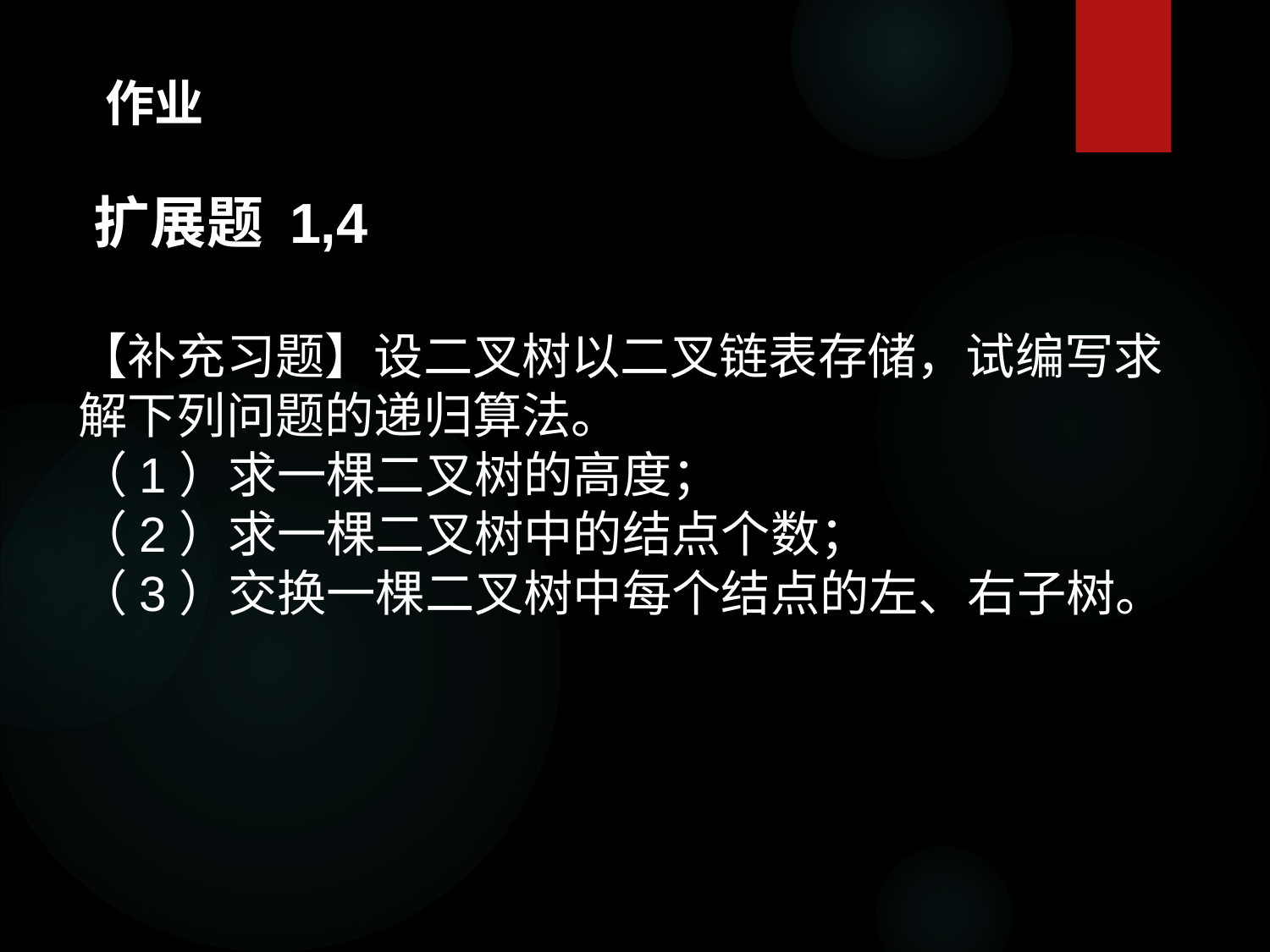

作业
扩展题 1,4
【补充习题】设二叉树以二叉链表存储，试编写求解下列问题的递归算法。
（1）求一棵二叉树的高度；
（2）求一棵二叉树中的结点个数；
（3）交换一棵二叉树中每个结点的左、右子树。